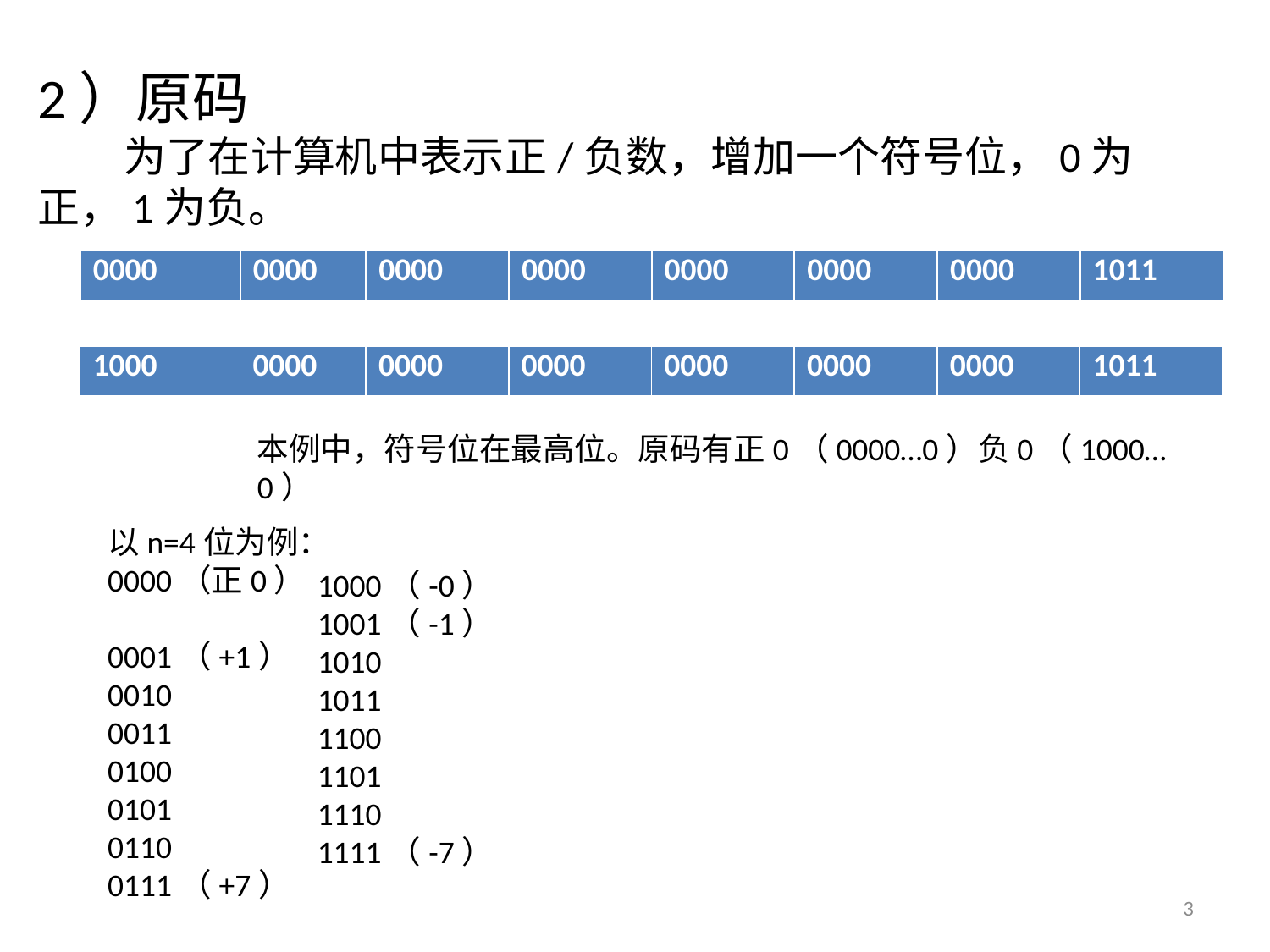

2）原码
        为了在计算机中表示正/负数，增加一个符号位，0为正，1为负。

| 0000 | 0000 | 0000 | 0000 | 0000 | 0000 | 0000 | 1011 |
| --- | --- | --- | --- | --- | --- | --- | --- |
| 1000 | 0000 | 0000 | 0000 | 0000 | 0000 | 0000 | 1011 |
| --- | --- | --- | --- | --- | --- | --- | --- |
本例中，符号位在最高位。原码有正0（0000…0）负0（1000…0）
以n=4位为例：
0000（正0）
0001（+1）
0010
0011
0100
0101
0110
0111（+7）
1000（-0）
1001（-1）
1010
1011
1100
1101
1110
1111（-7）
3